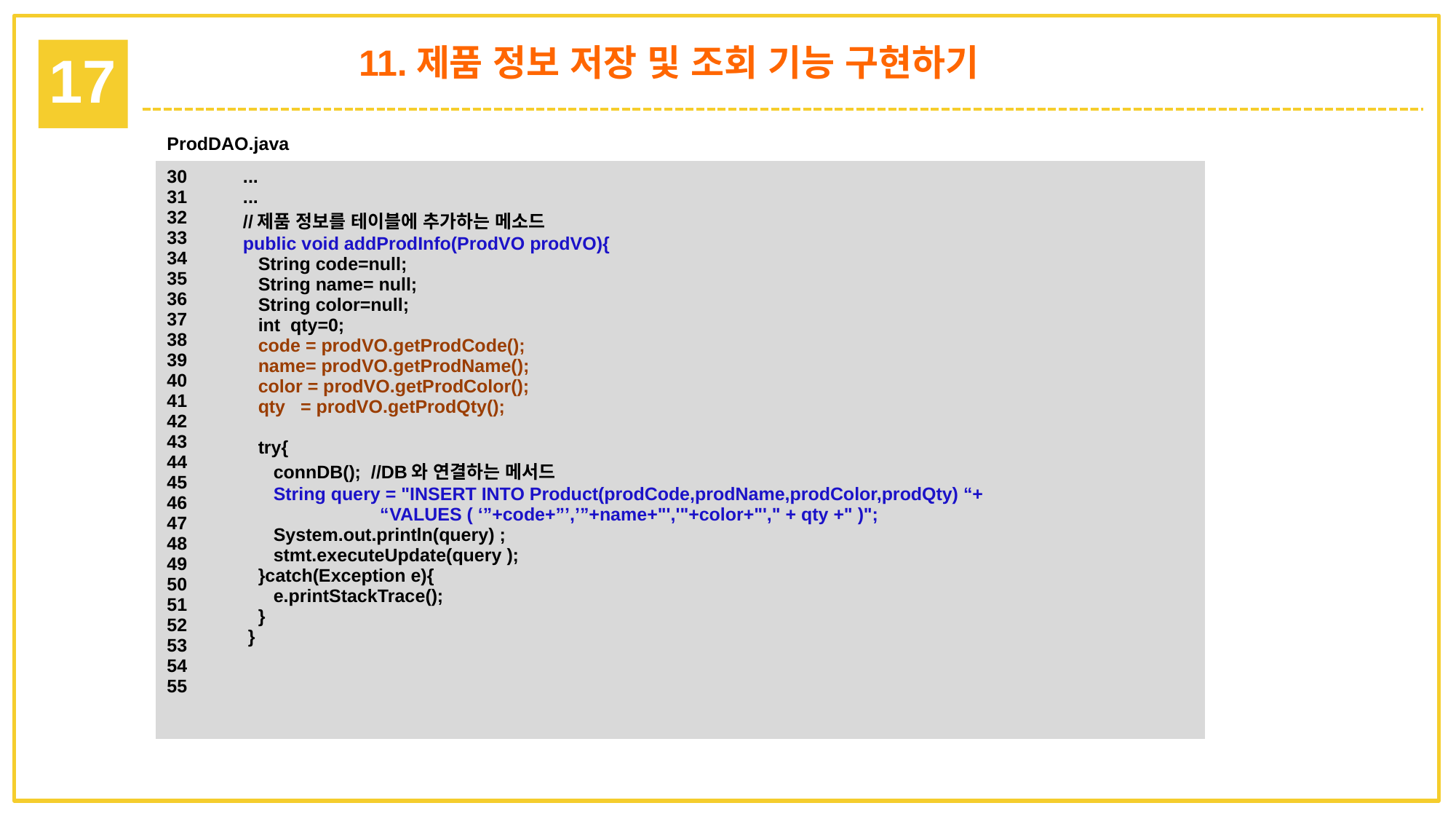

11.제품 정보 저장 및 조회 기능 구현하기
17

| ProdDAO.java |  |
| --- | --- |
| 30 31 32 33 34 35 36 37 38 39 40 41 42 43 44 45 46 47 48 49 50 51 52 53 54 55 | ... ... //제품 정보를 테이블에 추가하는 메소드 public void addProdInfo(ProdVO prodVO){ String code=null; String name= null; String color=null; int qty=0; code = prodVO.getProdCode(); name= prodVO.getProdName(); color = prodVO.getProdColor(); qty = prodVO.getProdQty(); try{ connDB(); //DB와 연결하는 메서드 String query = "INSERT INTO Product(prodCode,prodName,prodColor,prodQty) “+ “VALUES ( ‘”+code+”’,’”+name+"','"+color+"'," + qty +" )"; System.out.println(query) ; stmt.executeUpdate(query ); }catch(Exception e){ e.printStackTrace(); } } |